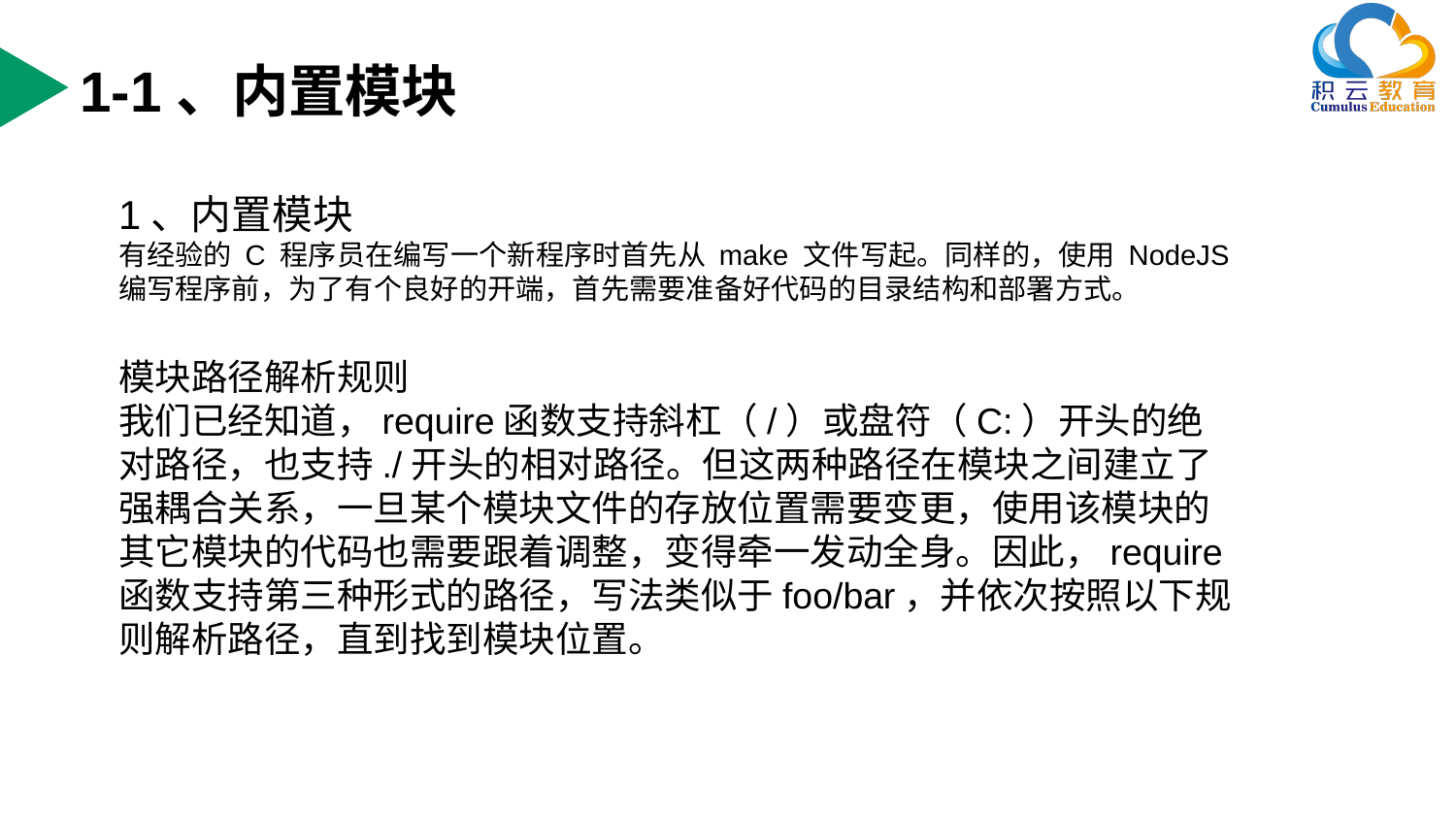

1-1、内置模块
1、内置模块
有经验的 C 程序员在编写一个新程序时首先从 make 文件写起。同样的，使用 NodeJS 编写程序前，为了有个良好的开端，首先需要准备好代码的目录结构和部署方式。

模块路径解析规则
我们已经知道，require函数支持斜杠（/）或盘符（C:）开头的绝对路径，也支持./开头的相对路径。但这两种路径在模块之间建立了强耦合关系，一旦某个模块文件的存放位置需要变更，使用该模块的其它模块的代码也需要跟着调整，变得牵一发动全身。因此，require函数支持第三种形式的路径，写法类似于foo/bar，并依次按照以下规则解析路径，直到找到模块位置。